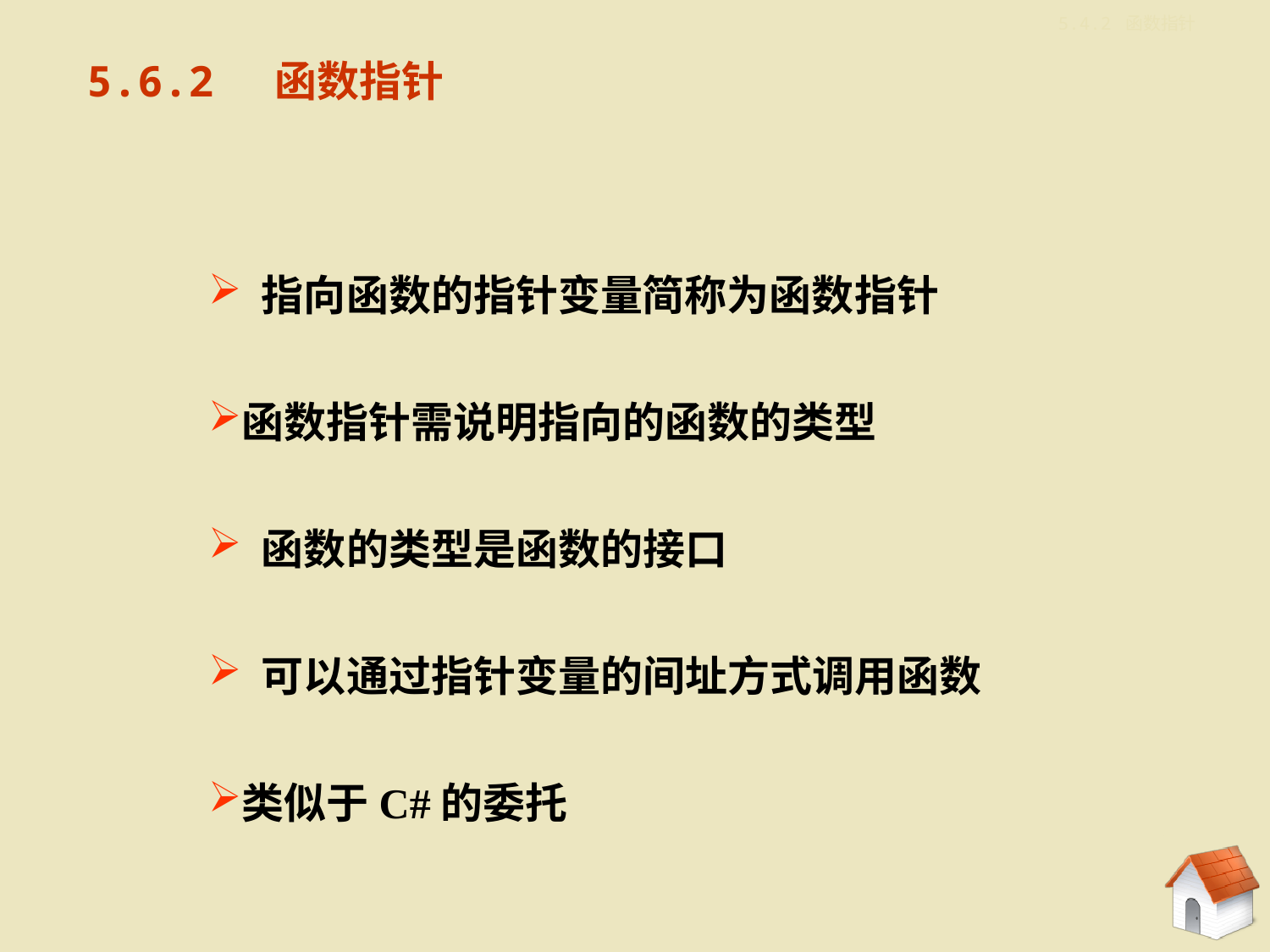

5.4.2 函数指针
5.6.2  函数指针
 指向函数的指针变量简称为函数指针
函数指针需说明指向的函数的类型
 函数的类型是函数的接口
 可以通过指针变量的间址方式调用函数
类似于C#的委托